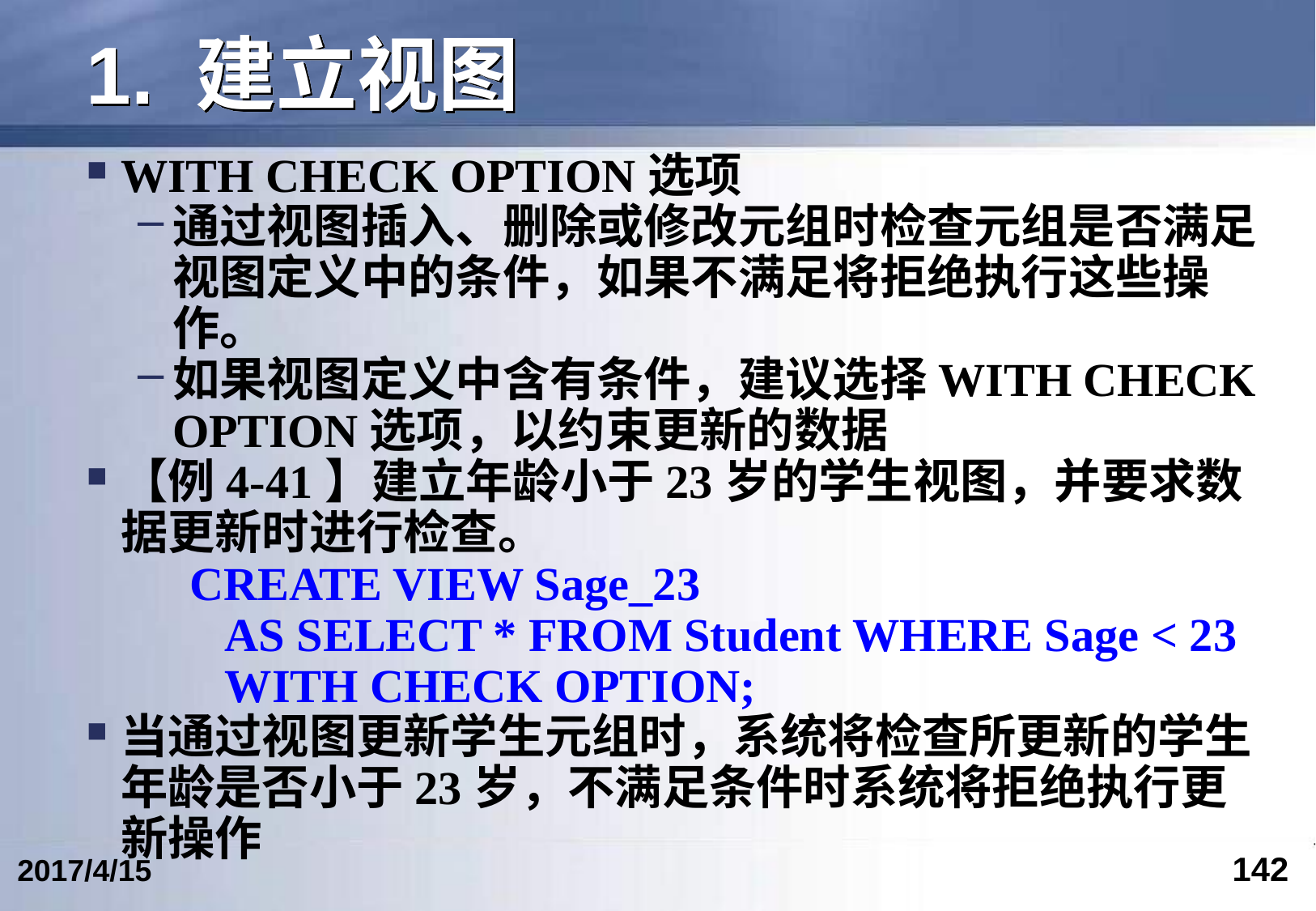

# 1. 建立视图
WITH CHECK OPTION选项
通过视图插入、删除或修改元组时检查元组是否满足视图定义中的条件，如果不满足将拒绝执行这些操作。
如果视图定义中含有条件，建议选择WITH CHECK OPTION选项，以约束更新的数据
【例4-41】建立年龄小于23岁的学生视图，并要求数据更新时进行检查。
CREATE VIEW Sage_23
   AS SELECT * FROM Student WHERE Sage < 23
   WITH CHECK OPTION;
当通过视图更新学生元组时，系统将检查所更新的学生年龄是否小于23岁，不满足条件时系统将拒绝执行更新操作
142
2017/4/15